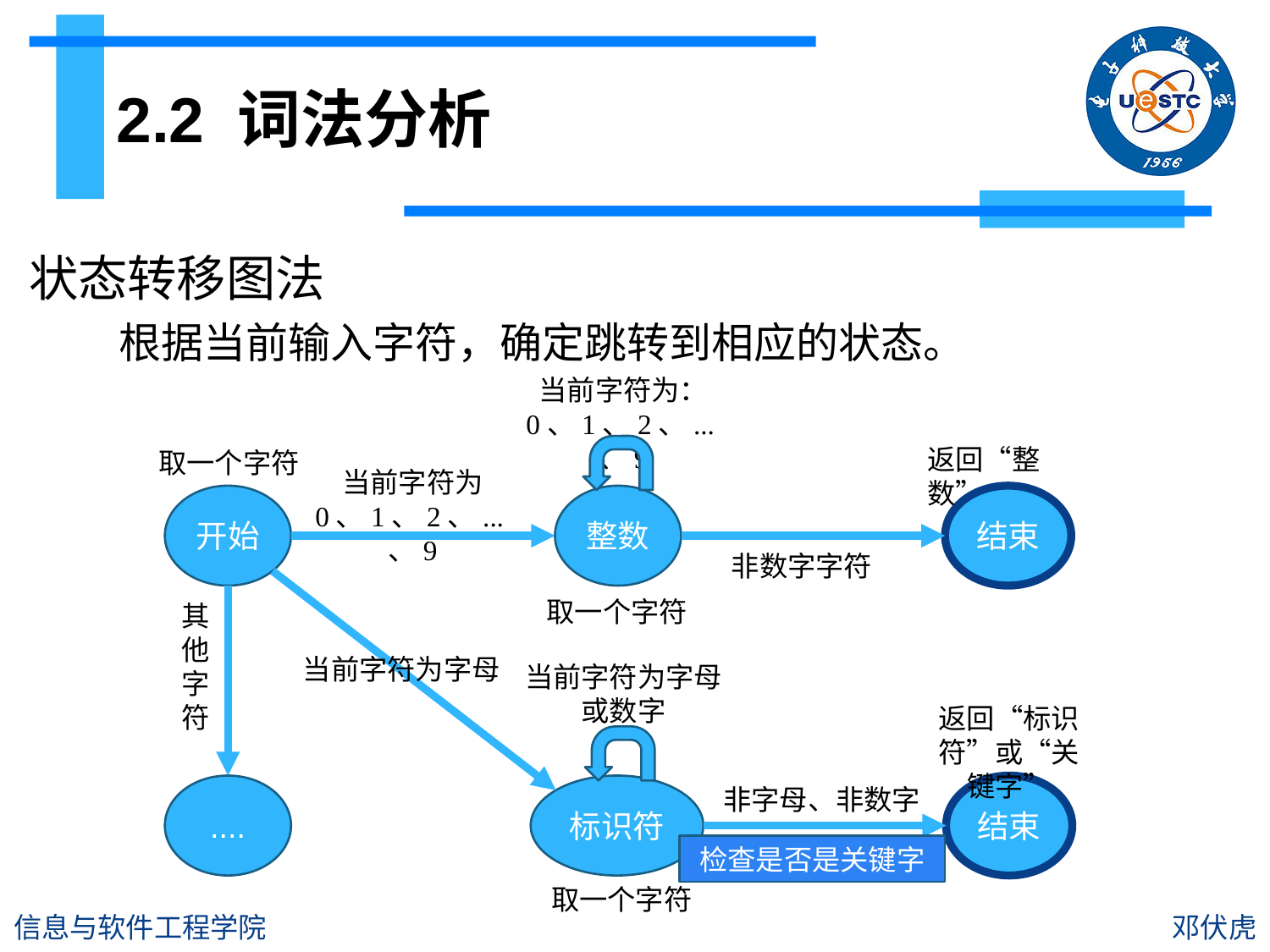

# 2.2 词法分析
状态转移图法
根据当前输入字符，确定跳转到相应的状态。
当前字符为：
0、1、2、...、9

返回“整数”
取一个字符
当前字符为
0、1、2、...、9
开始
整数
结束
非数字字符
取一个字符
其
他
字
符
当前字符为字母
当前字符为字母或数字
返回“标识符”或“关键字”

....
标识符
非字母、非数字
结束
检查是否是关键字
取一个字符
16
信息与软件工程学院
邓伏虎